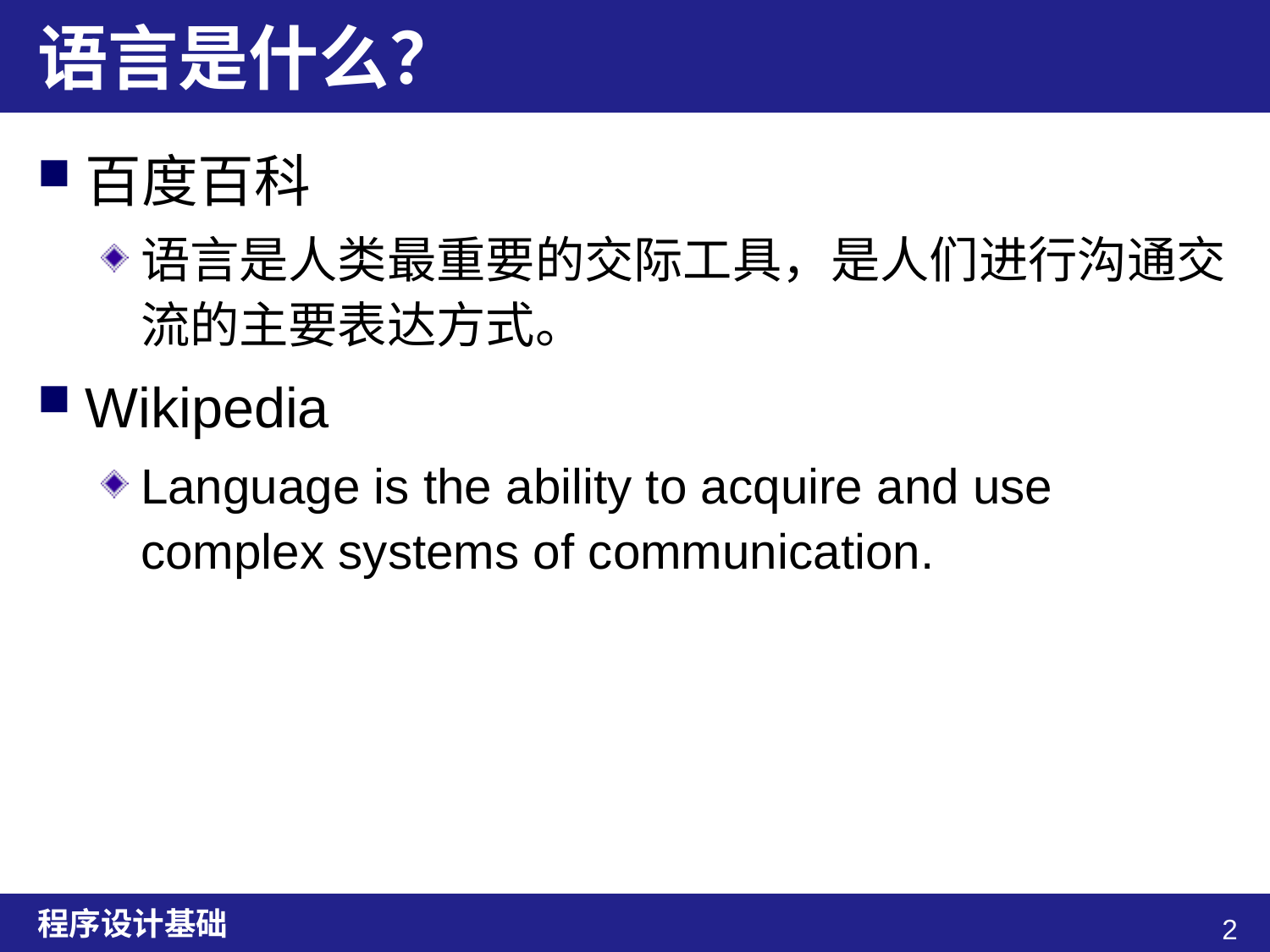

# 语言是什么？
百度百科
语言是人类最重要的交际工具，是人们进行沟通交流的主要表达方式。
Wikipedia
Language is the ability to acquire and use complex systems of communication.